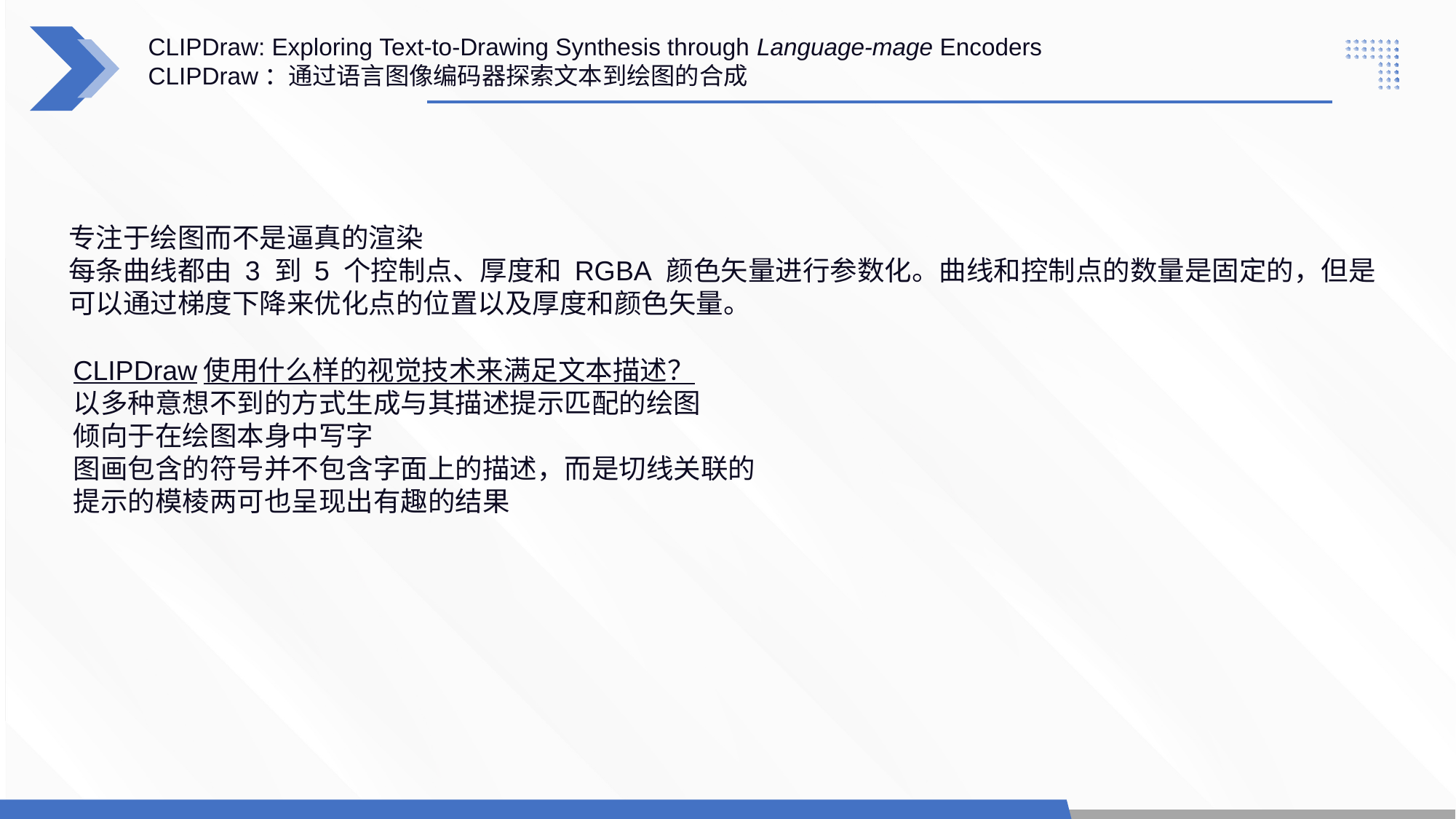

CLIPDraw: Exploring Text-to-Drawing Synthesis through Language-mage Encoders
CLIPDraw：通过语言图像编码器探索文本到绘图的合成
专注于绘图而不是逼真的渲染
每条曲线都由 3 到 5 个控制点、厚度和 RGBA 颜色矢量进行参数化。曲线和控制点的数量是固定的，但是可以通过梯度下降来优化点的位置以及厚度和颜色矢量。
CLIPDraw使用什么样的视觉技术来满足文本描述？
以多种意想不到的方式生成与其描述提示匹配的绘图
倾向于在绘图本身中写字
图画包含的符号并不包含字面上的描述，而是切线关联的
提示的模棱两可也呈现出有趣的结果